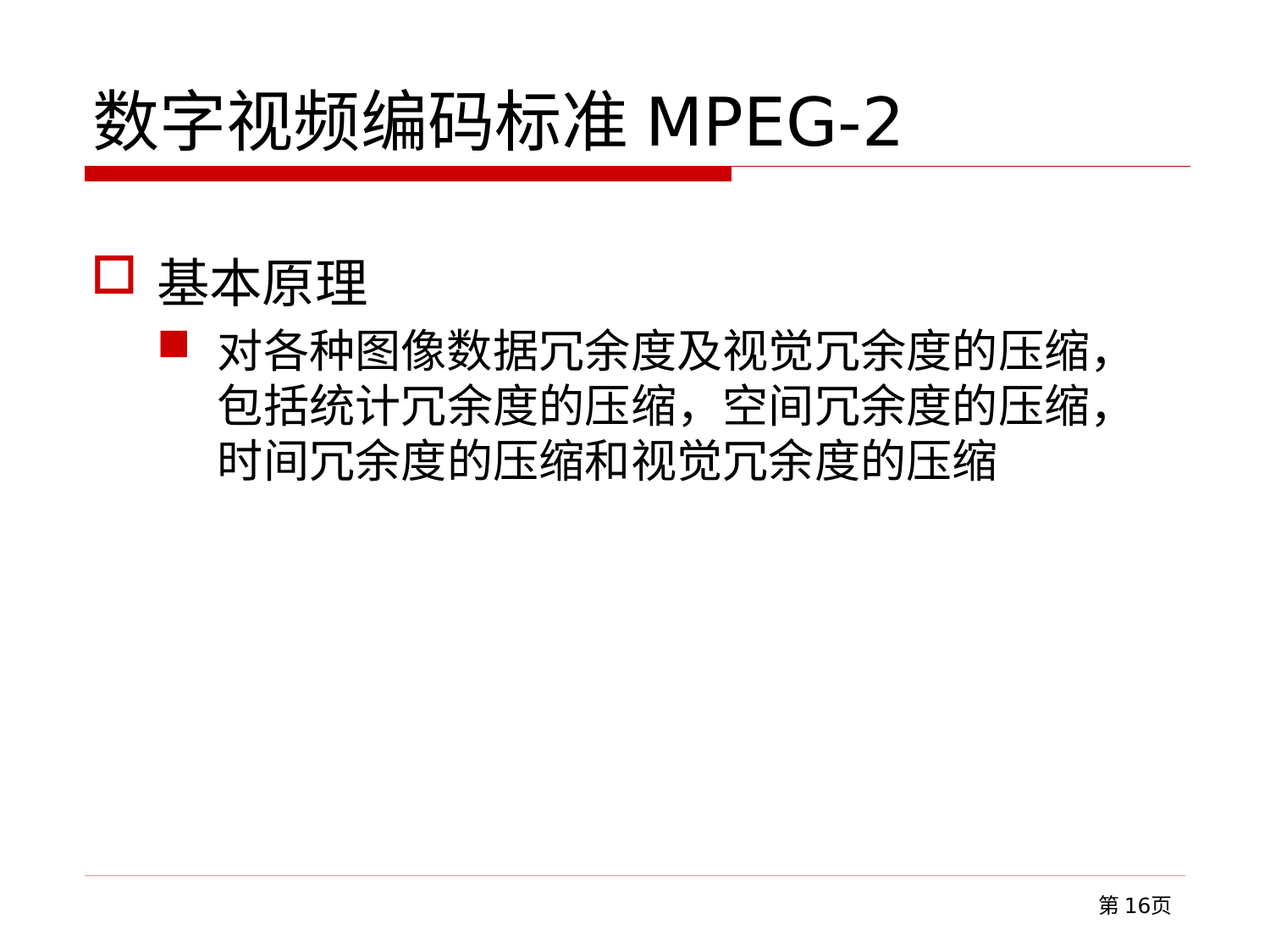

# 数字视频编码标准MPEG-2
基本原理
对各种图像数据冗余度及视觉冗余度的压缩，包括统计冗余度的压缩，空间冗余度的压缩，时间冗余度的压缩和视觉冗余度的压缩
16